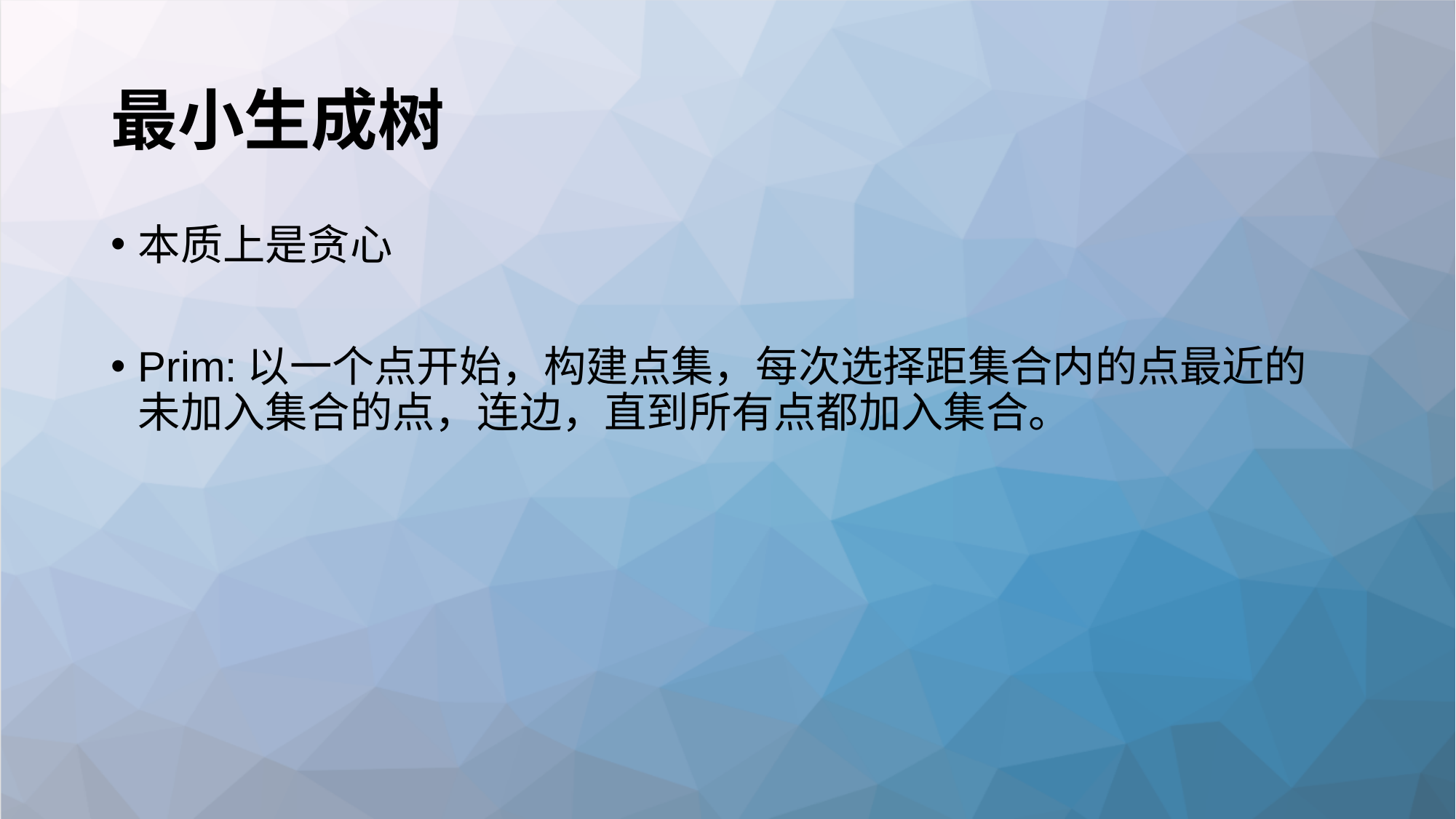

# 最小生成树
本质上是贪心

Prim:以一个点开始，构建点集，每次选择距集合内的点最近的未加入集合的点，连边，直到所有点都加入集合。